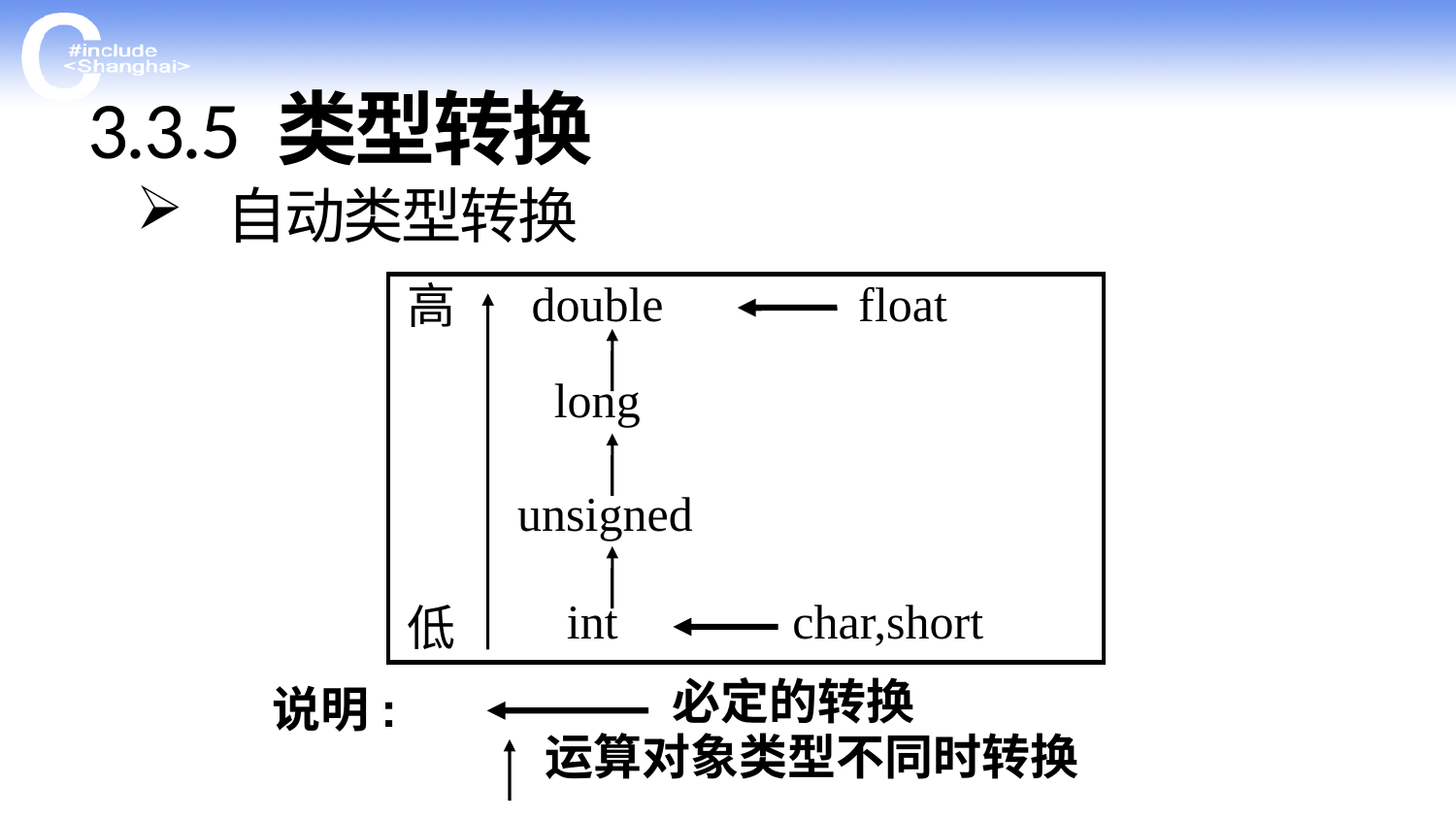

3.3.5 类型转换
自动类型转换
float
double
高

long

unsigned

int
char,short
低

必定的转换

说明:
运算对象类型不同时转换